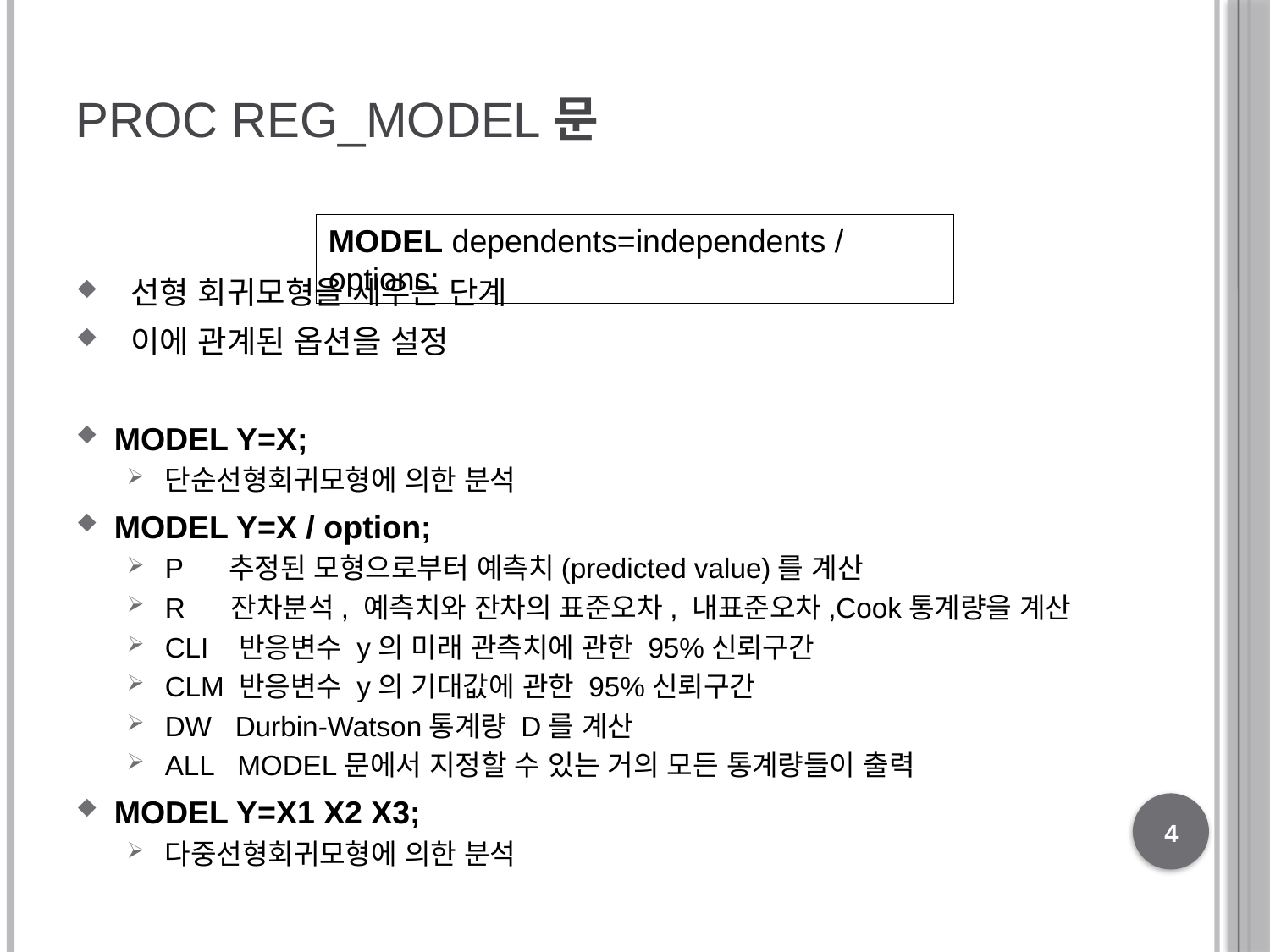

# PROC REG_MODEL문
MODEL dependents=independents / options;

 선형 회귀모형을 세우는 단계
 이에 관계된 옵션을 설정

MODEL Y=X;
단순선형회귀모형에 의한 분석
MODEL Y=X / option;
P     추정된 모형으로부터 예측치(predicted value)를 계산
R     잔차분석, 예측치와 잔차의 표준오차, 내표준오차,Cook통계량을 계산
CLI   반응변수 y의 미래 관측치에 관한 95%신뢰구간
CLM 반응변수 y의 기대값에 관한 95%신뢰구간
DW   Durbin-Watson통계량 D를 계산
ALL   MODEL문에서 지정할 수 있는 거의 모든 통계량들이 출력
MODEL Y=X1 X2 X3;
다중선형회귀모형에 의한 분석

4